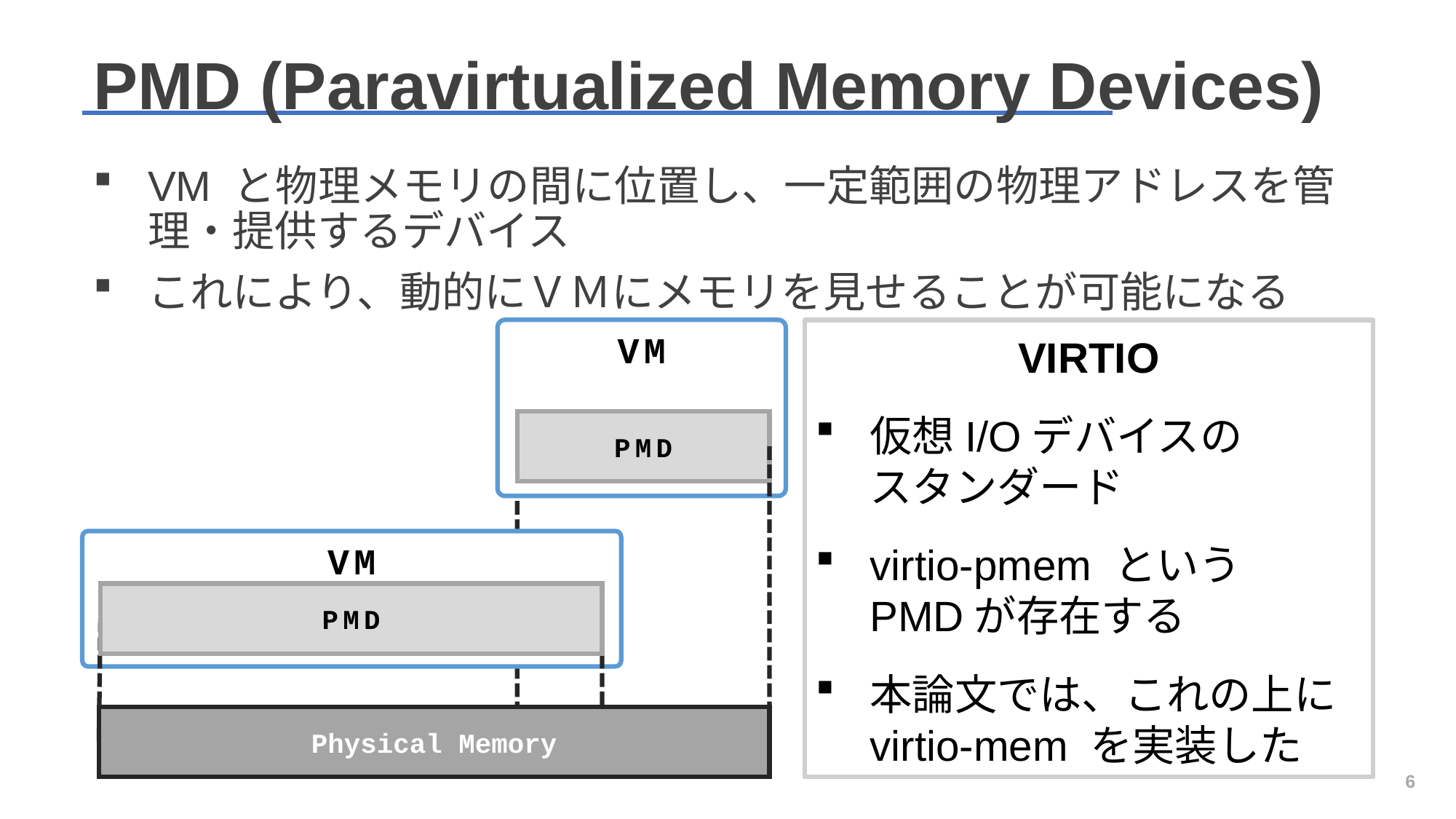

# PMD (Paravirtualized Memory Devices)
VM と物理メモリの間に位置し、一定範囲の物理アドレスを管理・提供するデバイス
これにより、動的にＶＭにメモリを見せることが可能になる
VIRTIO
仮想I/Oデバイスの
スタンダード
virtio-pmem という
PMDが存在する
本論文では、これの上にvirtio-mem を実装した
VM
PMD
VM
PMD
Physical Memory
6